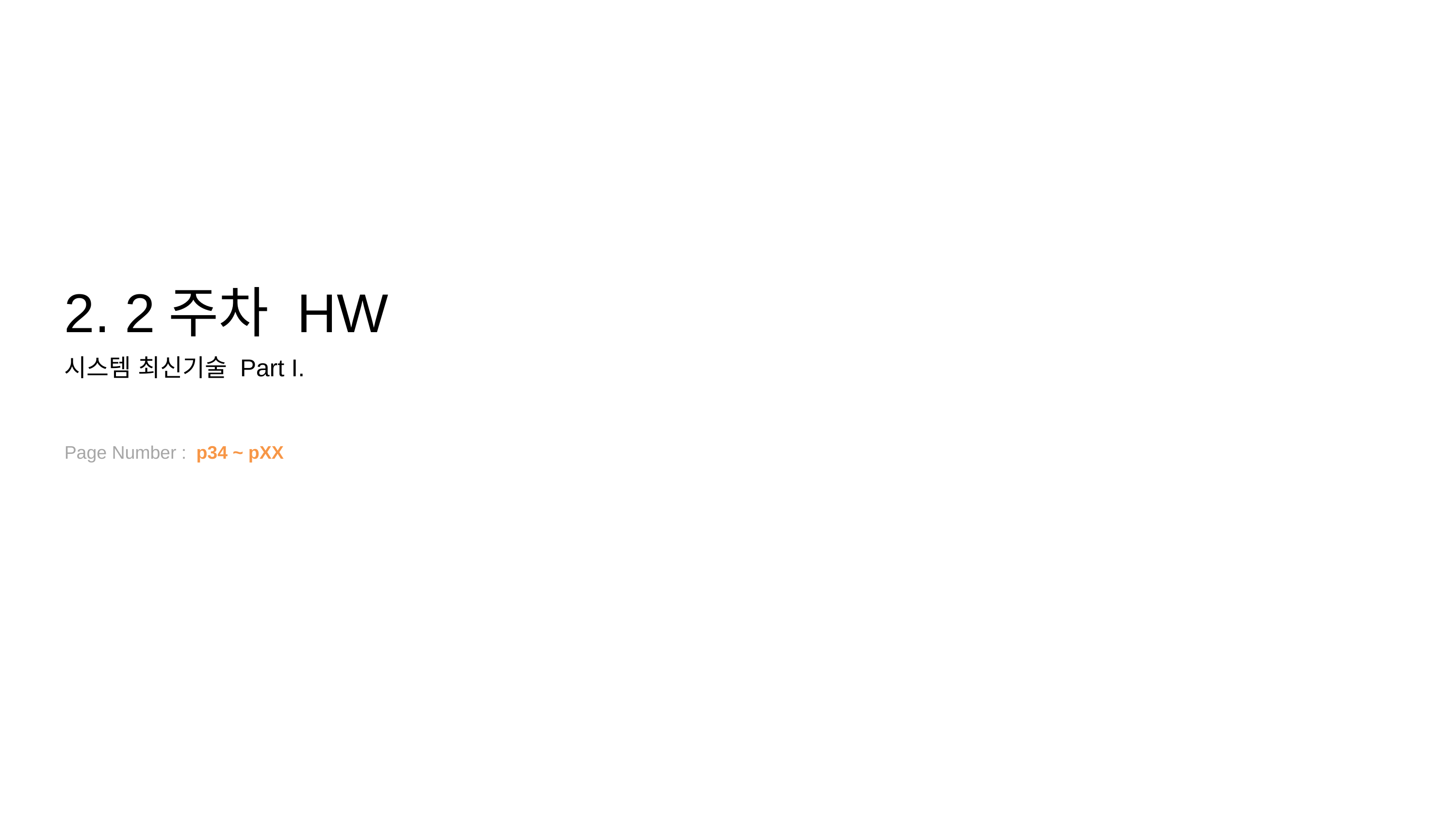

2. 2주차 HW
시스템 최신기술 Part I.

Page Number :
p34 ~ pXX